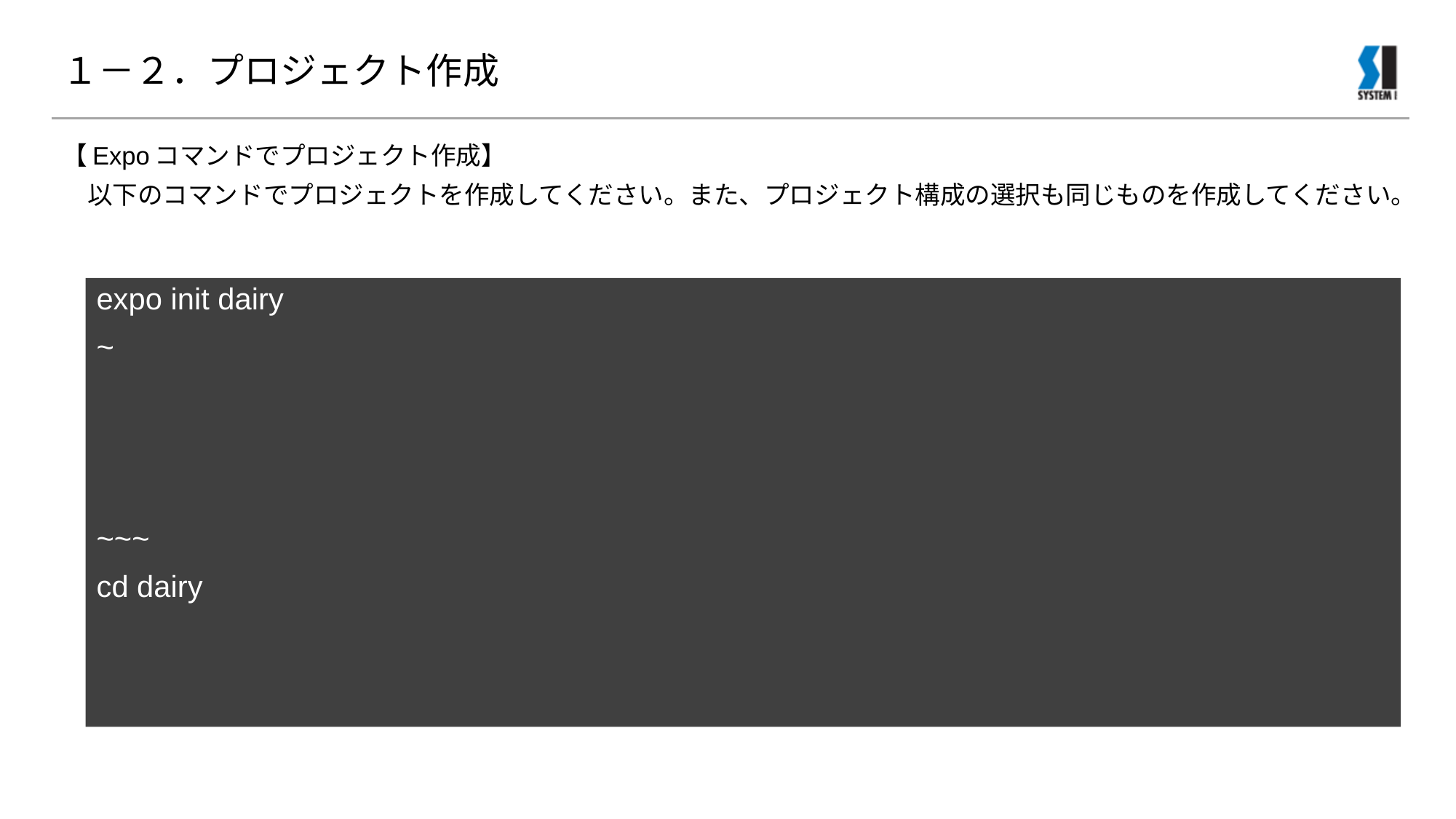

# １－２．プロジェクト作成
【Expoコマンドでプロジェクト作成】
　以下のコマンドでプロジェクトを作成してください。また、プロジェクト構成の選択も同じものを作成してください。
expo init dairy
~

~~~
cd dairy